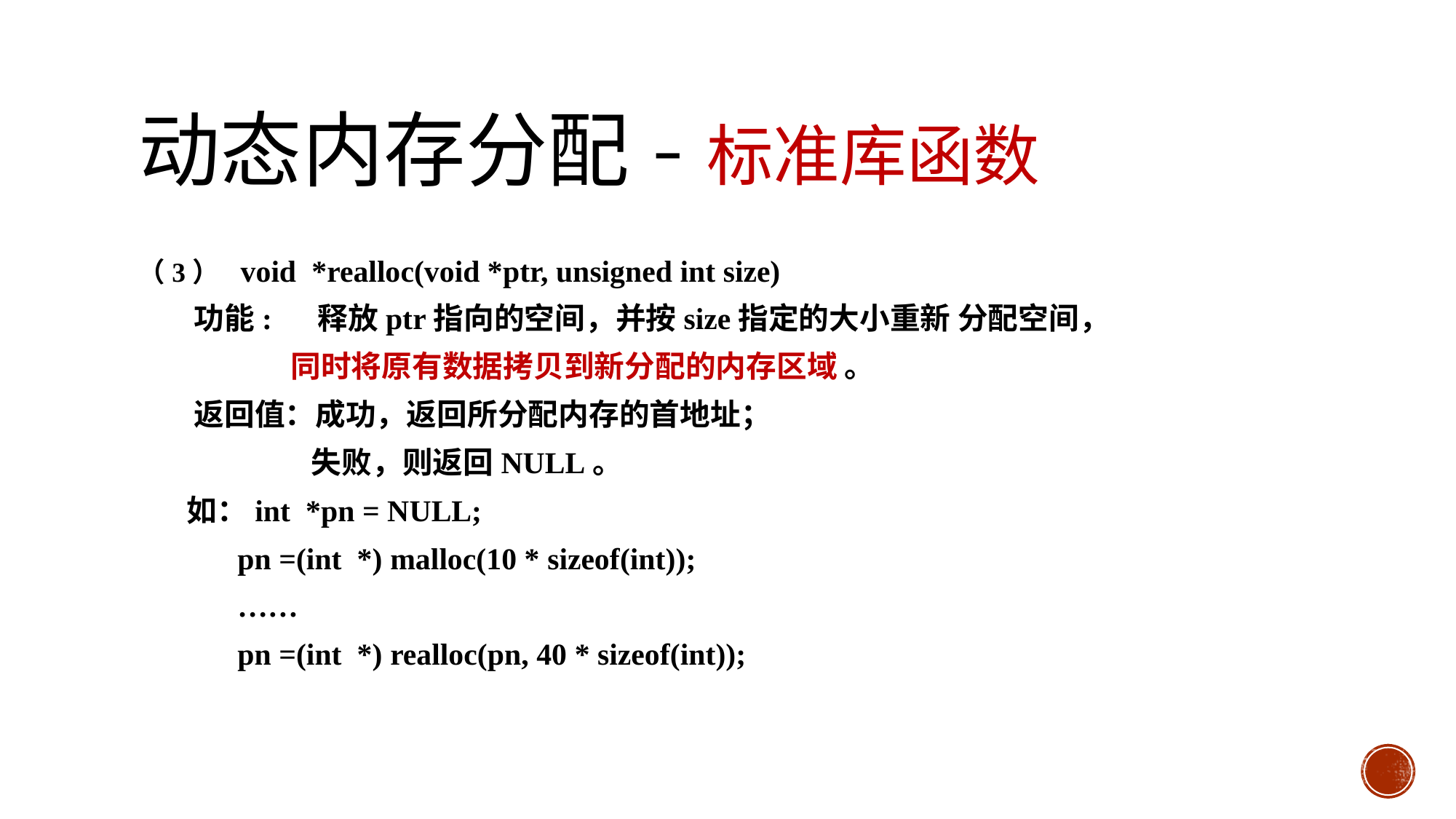

# 动态内存分配-标准库函数
（3）  void  *realloc(void *ptr, unsigned int size)
       功能:     释放ptr指向的空间，并按size指定的大小重新 分配空间，
                     同时将原有数据拷贝到新分配的内存区域 。
       返回值：成功，返回所分配内存的首地址；
                        失败，则返回NULL。
      如：int  *pn = NULL;
             pn =(int  *) malloc(10 * sizeof(int));
             ……
             pn =(int  *) realloc(pn, 40 * sizeof(int));